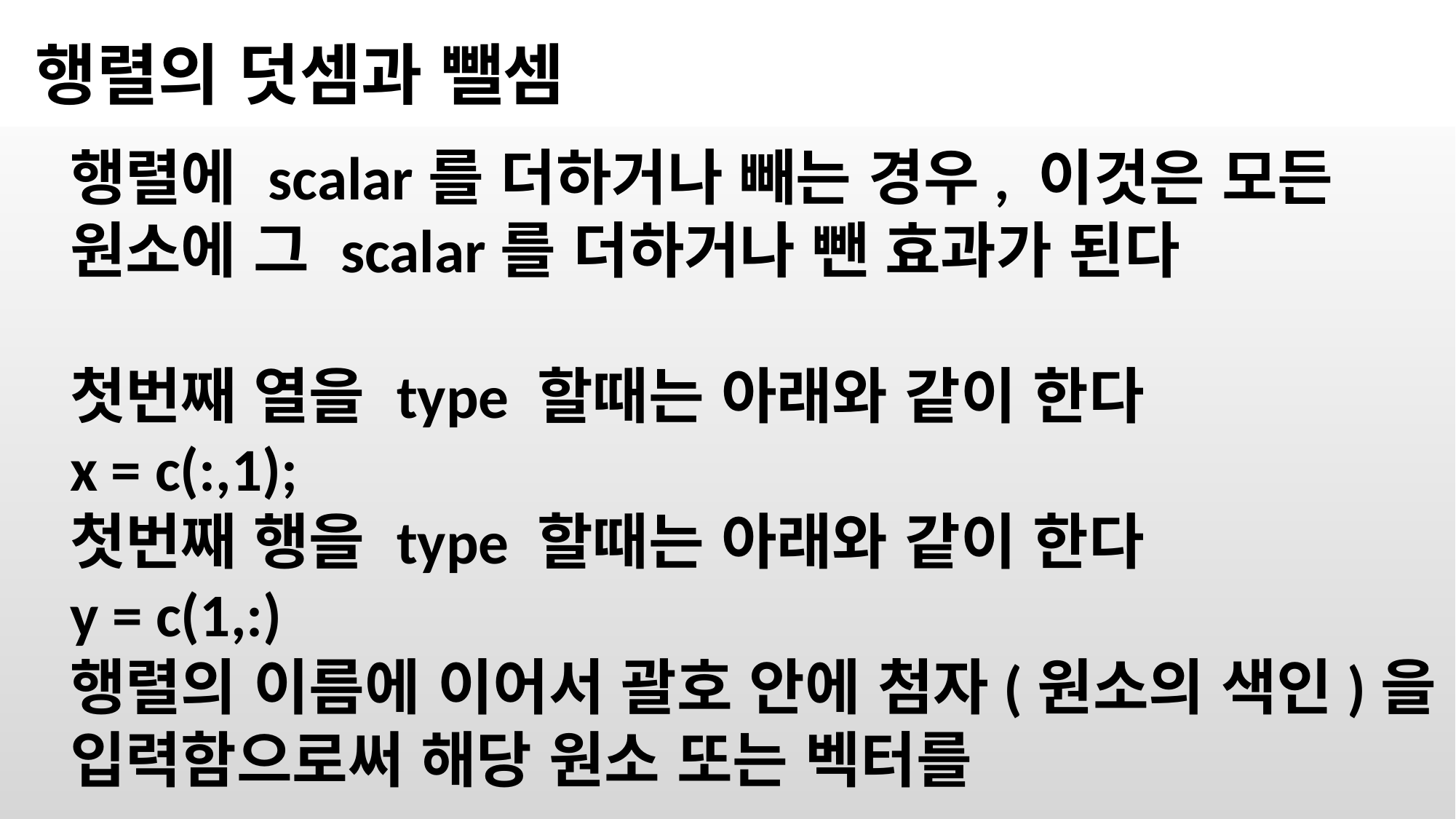

행렬의 덧셈과 뺄셈
행렬에 scalar를 더하거나 빼는 경우, 이것은 모든 원소에 그 scalar를 더하거나 뺀 효과가 된다

첫번째 열을 type 할때는 아래와 같이 한다
x = c(:,1);
첫번째 행을 type 할때는 아래와 같이 한다
y = c(1,:)
행렬의 이름에 이어서 괄호 안에 첨자(원소의 색인)을 입력함으로써 해당 원소 또는 벡터를